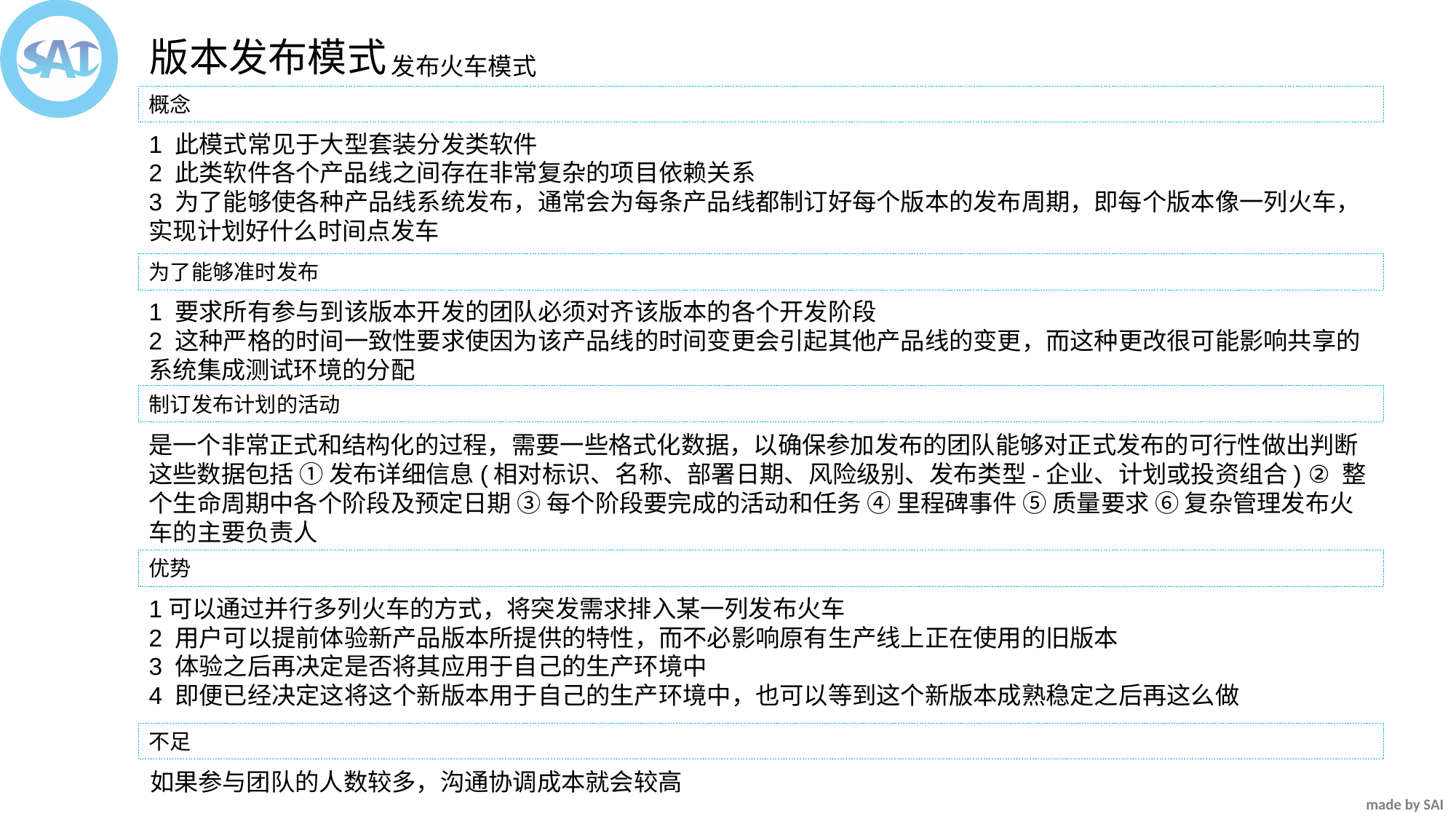

版本发布模式
发布火车模式
概念
1 此模式常见于大型套装分发类软件
2 此类软件各个产品线之间存在非常复杂的项目依赖关系
3 为了能够使各种产品线系统发布，通常会为每条产品线都制订好每个版本的发布周期，即每个版本像一列火车，实现计划好什么时间点发车
为了能够准时发布
1 要求所有参与到该版本开发的团队必须对齐该版本的各个开发阶段
2 这种严格的时间一致性要求使因为该产品线的时间变更会引起其他产品线的变更，而这种更改很可能影响共享的系统集成测试环境的分配
制订发布计划的活动
是一个非常正式和结构化的过程，需要一些格式化数据，以确保参加发布的团队能够对正式发布的可行性做出判断 这些数据包括 ① 发布详细信息(相对标识、名称、部署日期、风险级别、发布类型-企业、计划或投资组合) ② 整个生命周期中各个阶段及预定日期 ③ 每个阶段要完成的活动和任务 ④ 里程碑事件 ⑤ 质量要求 ⑥ 复杂管理发布火车的主要负责人
优势
1可以通过并行多列火车的方式，将突发需求排入某一列发布火车
2 用户可以提前体验新产品版本所提供的特性，而不必影响原有生产线上正在使用的旧版本
3 体验之后再决定是否将其应用于自己的生产环境中
4 即便已经决定这将这个新版本用于自己的生产环境中，也可以等到这个新版本成熟稳定之后再这么做
不足
如果参与团队的人数较多，沟通协调成本就会较高